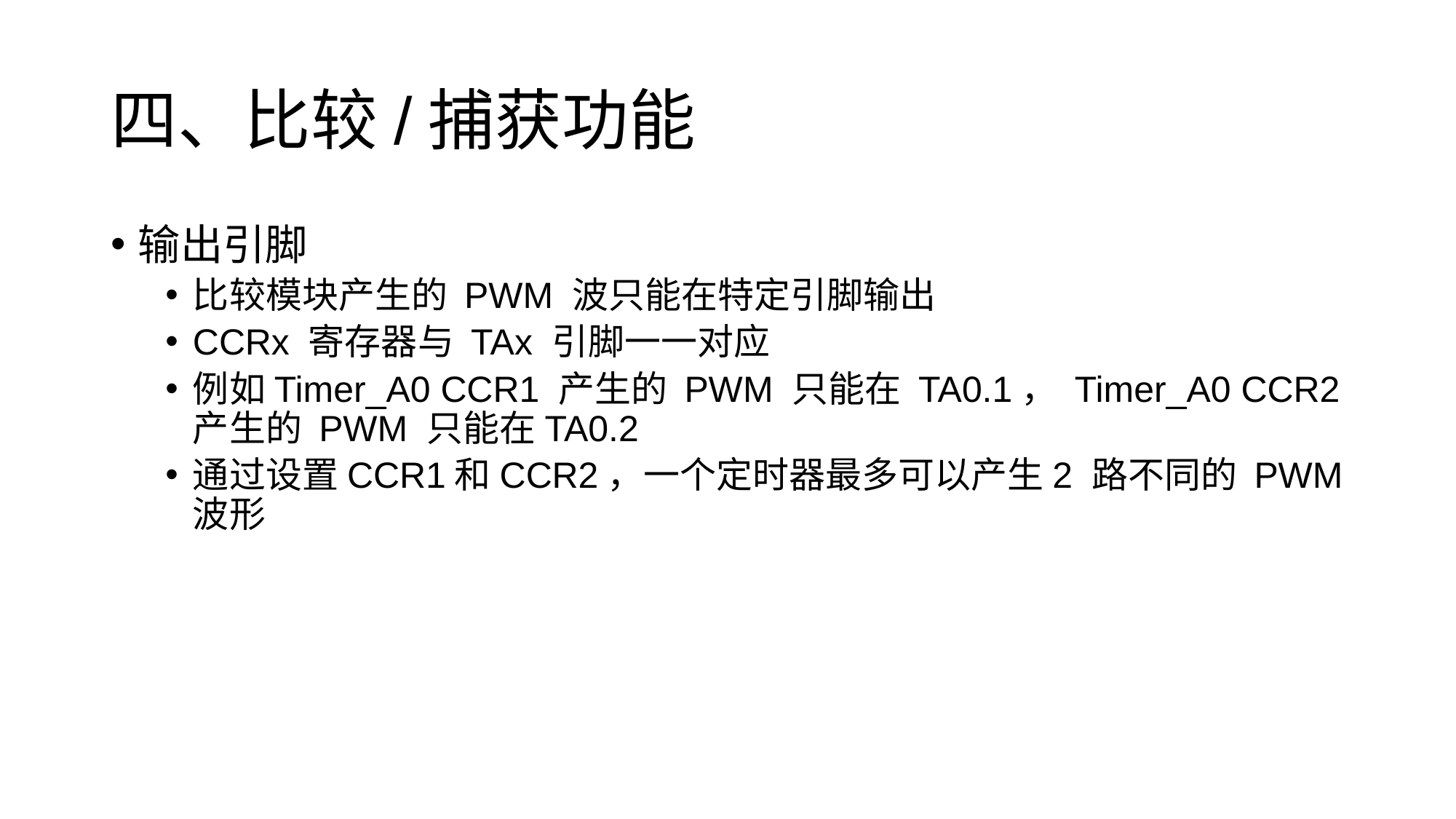

# 四、比较/捕获功能
输出引脚
比较模块产生的 PWM 波只能在特定引脚输出
CCRx 寄存器与 TAx 引脚一一对应
例如Timer_A0 CCR1 产生的 PWM 只能在 TA0.1， Timer_A0 CCR2 产生的 PWM 只能在TA0.2
通过设置CCR1和CCR2，一个定时器最多可以产生2 路不同的 PWM 波形